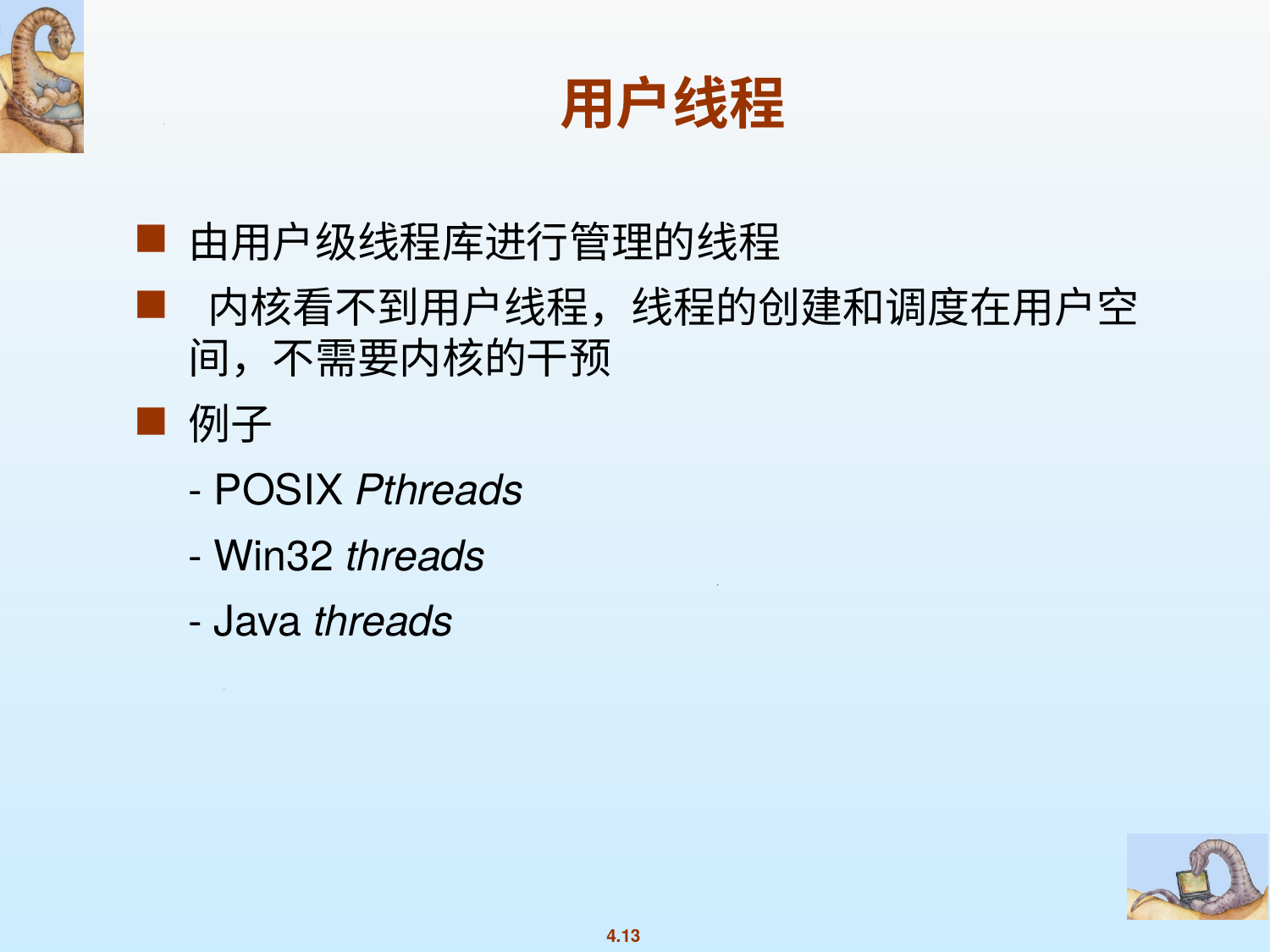

# 用户线程
由用户级线程库进行管理的线程
 内核看不到用户线程，线程的创建和调度在用户空间，不需要内核的干预
例子
	- POSIX Pthreads
	- Win32 threads
	- Java threads